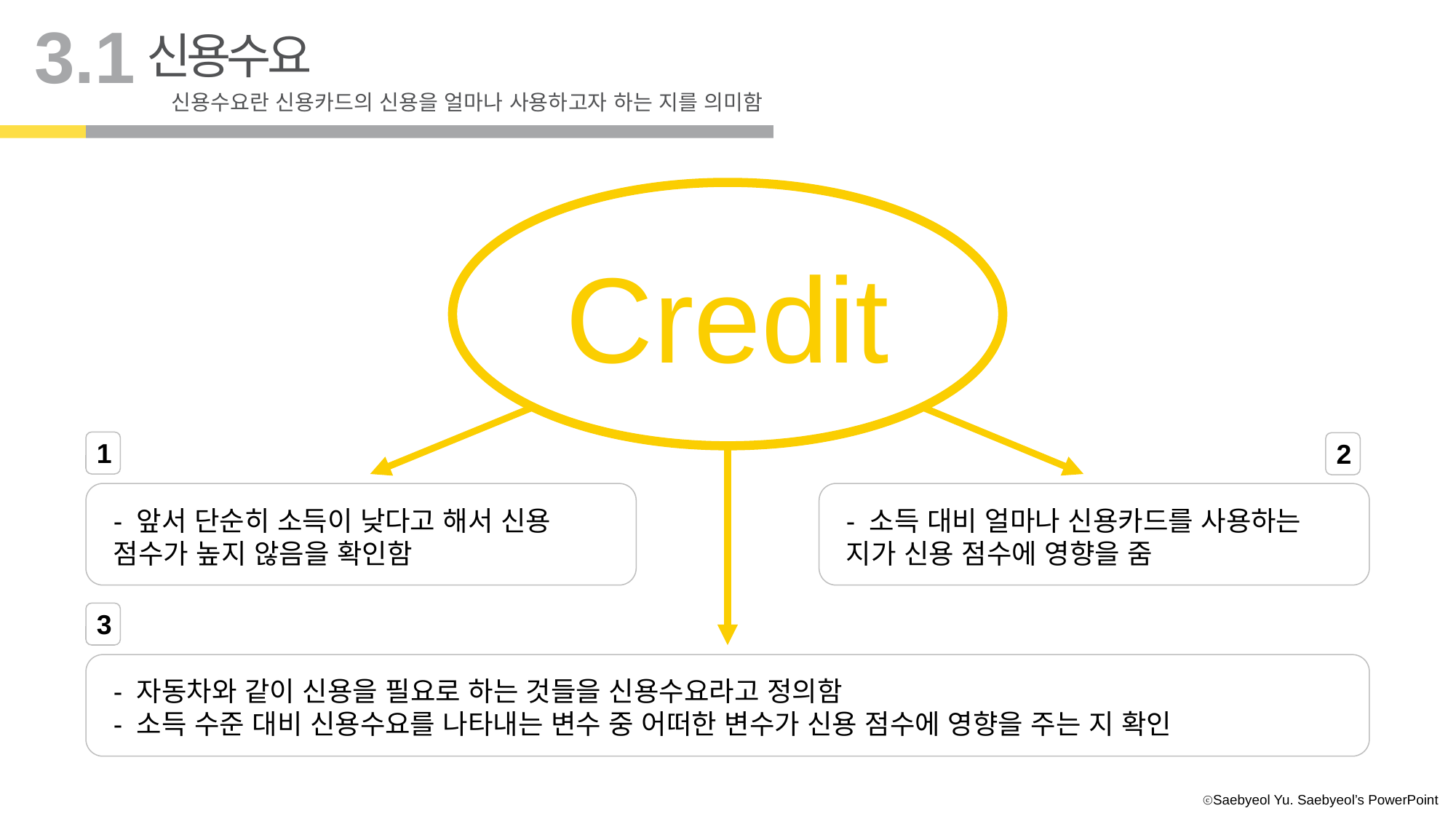

3.1
신용수요
신용수요란 신용카드의 신용을 얼마나 사용하고자 하는 지를 의미함

Credit
1
2

- 앞서 단순히 소득이 낮다고 해서 신용 점수가 높지 않음을 확인함
- 소득 대비 얼마나 신용카드를 사용하는 지가 신용 점수에 영향을 줌
3

- 자동차와 같이 신용을 필요로 하는 것들을 신용수요라고 정의함
- 소득 수준 대비 신용수요를 나타내는 변수 중 어떠한 변수가 신용 점수에 영향을 주는 지 확인